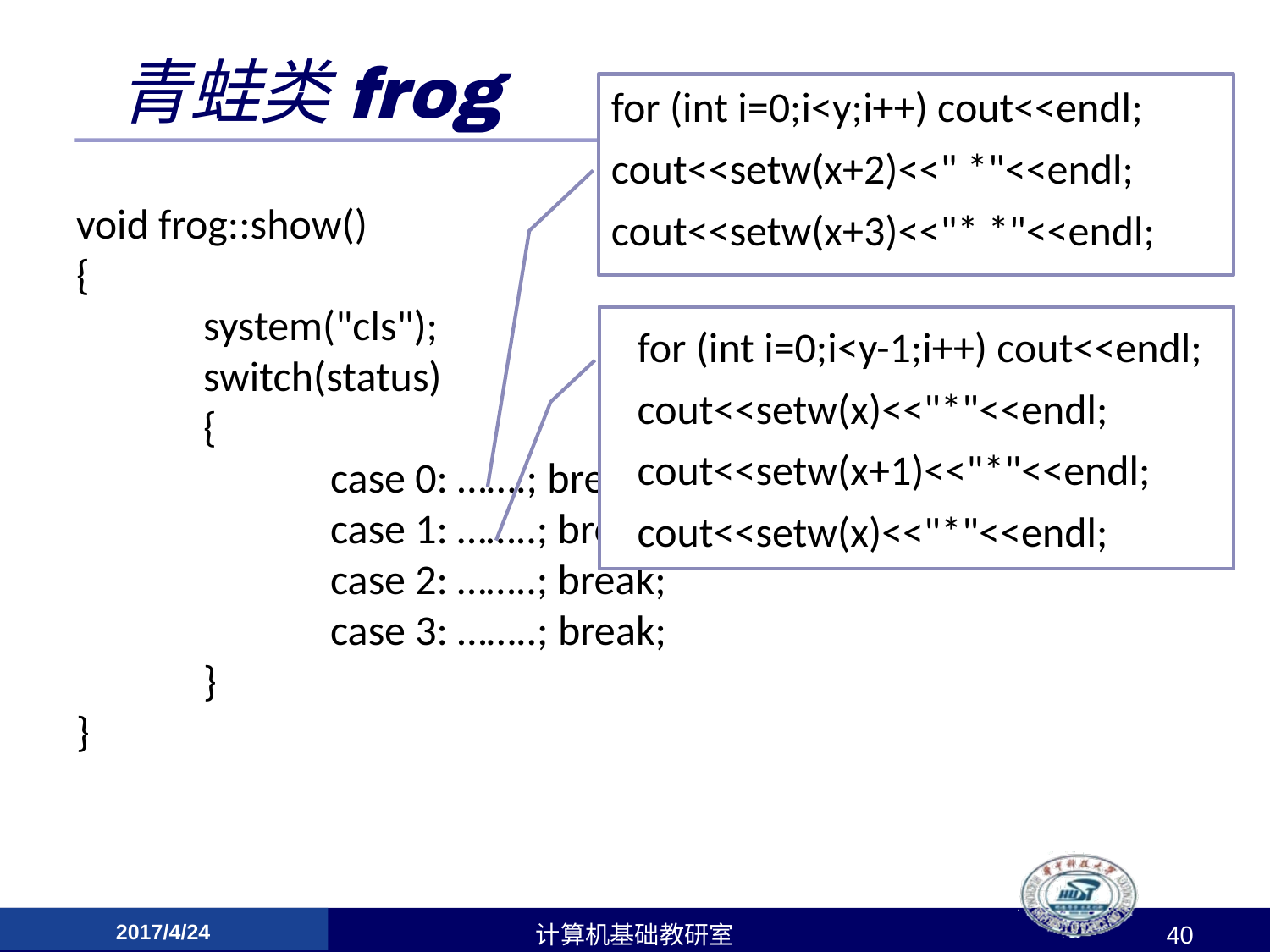

# 青蛙类frog
for (int i=0;i<y;i++) cout<<endl;
cout<<setw(x+2)<<" *"<<endl;
cout<<setw(x+3)<<"* *"<<endl;
void frog::show()
{
	system("cls");
	switch(status)
	{
		case 0: …….; break;
		case 1:	……..; break;
		case 2:	……..; break;
		case 3: ……..; break;
	}
}
for (int i=0;i<y-1;i++) cout<<endl;
cout<<setw(x)<<"*"<<endl;
cout<<setw(x+1)<<"*"<<endl;
cout<<setw(x)<<"*"<<endl;
2017/4/24
计算机基础教研室
40